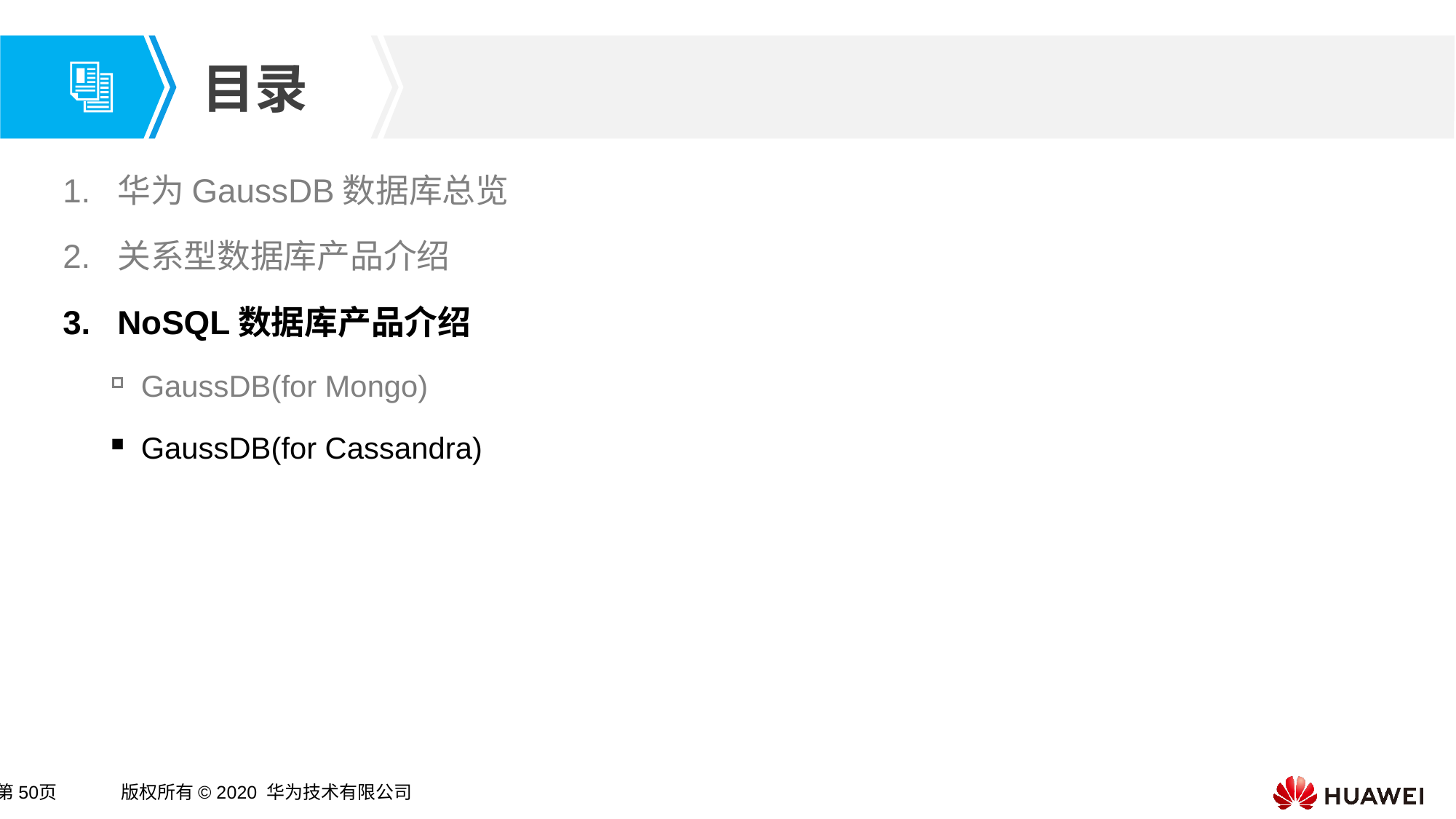

华为GaussDB数据库总览
关系型数据库产品介绍
NoSQL数据库产品介绍
GaussDB(for Mongo)
GaussDB(for Cassandra)